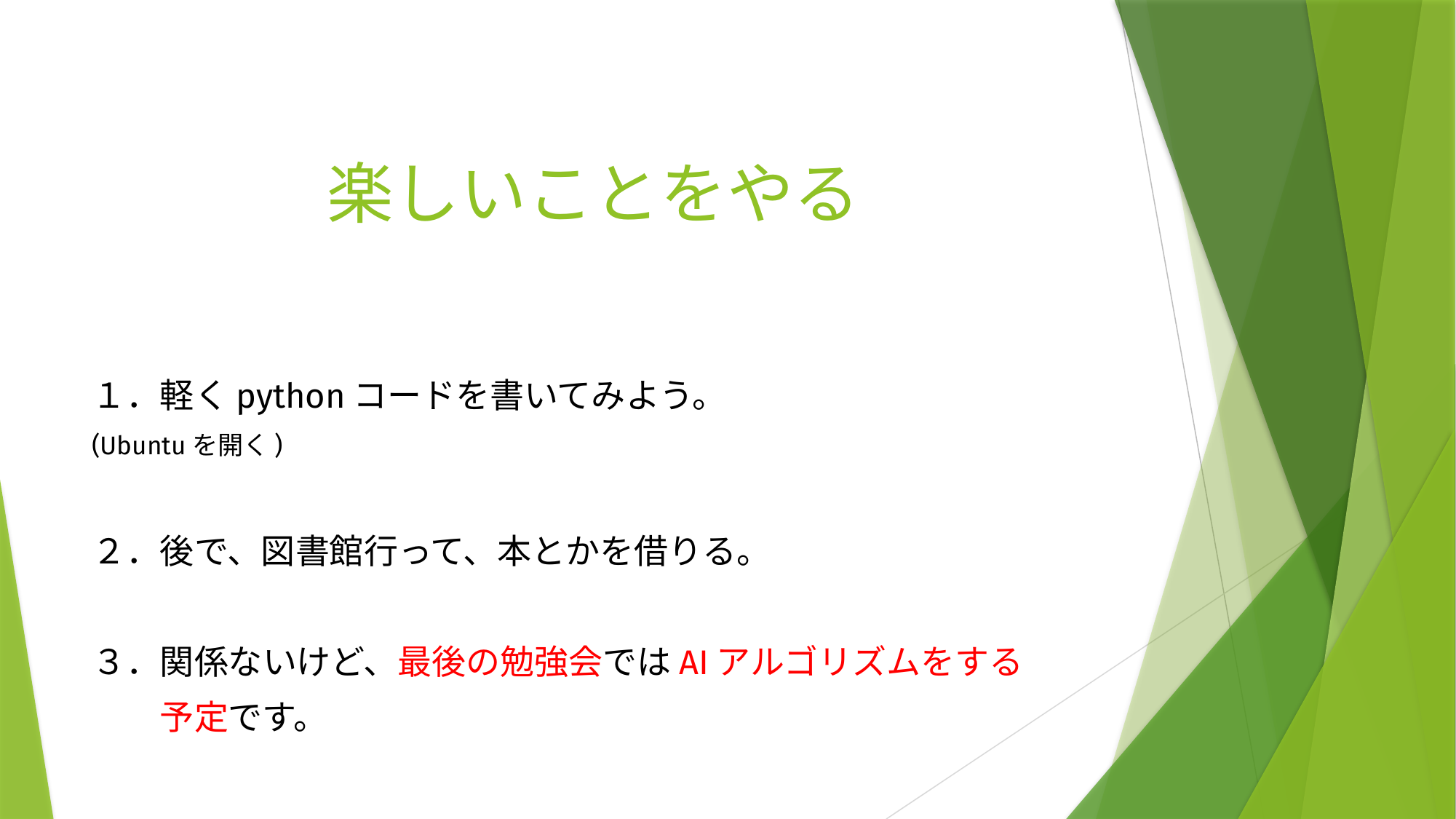

# 楽しいことをやる
１．軽くpythonコードを書いてみよう。
(Ubuntuを開く)

２．後で、図書館行って、本とかを借りる。

３．関係ないけど、最後の勉強会ではAIアルゴリズムをする
　　予定です。